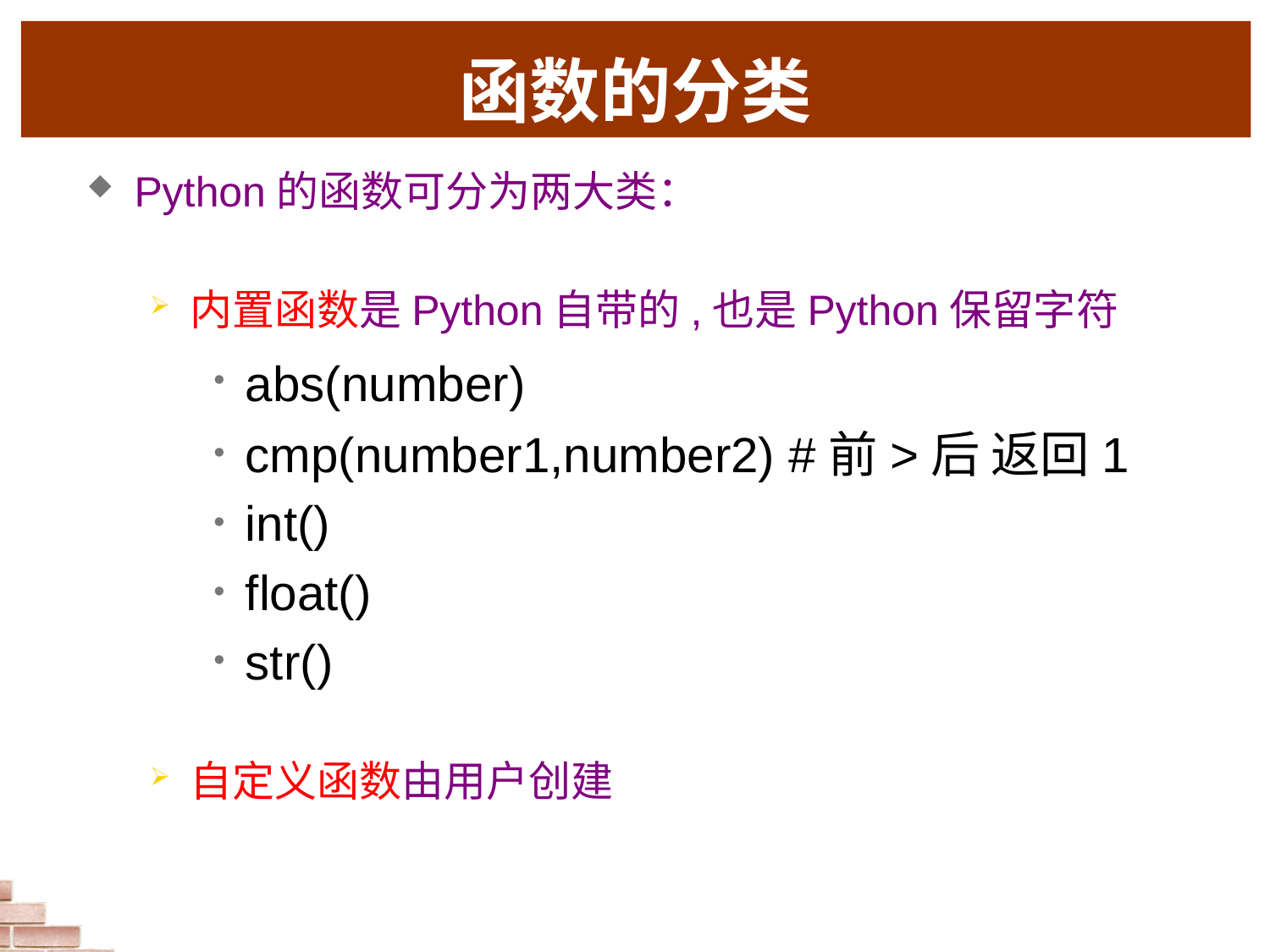

函数的分类
Python的函数可分为两大类：

内置函数是Python自带的,也是Python保留字符
abs(number)
cmp(number1,number2) #前>后 返回1
int()
float()
str()

自定义函数由用户创建